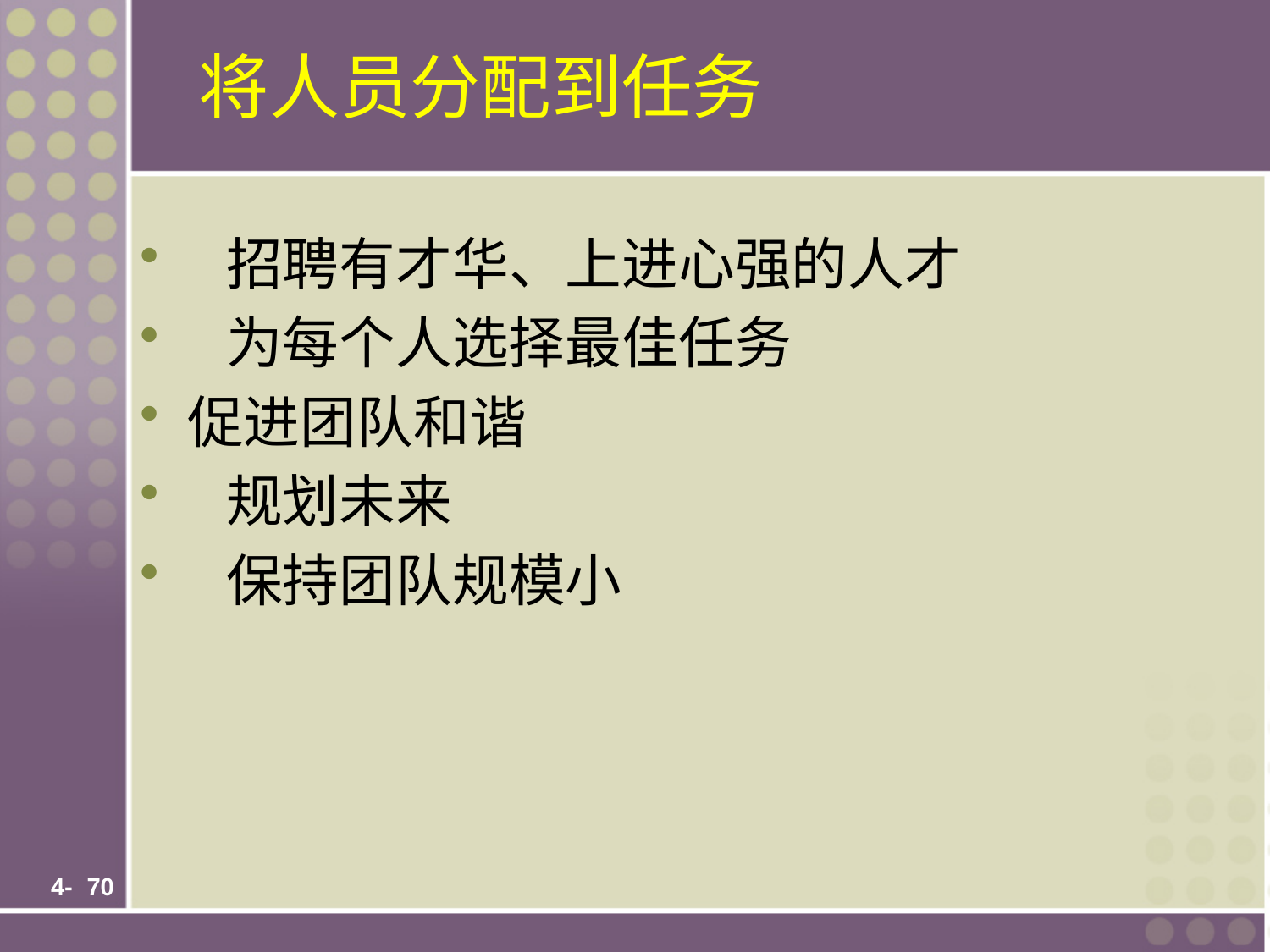

# 将人员分配到任务
  招聘有才华、上进心强的人才
  为每个人选择最佳任务
促进团队和谐
  规划未来
  保持团队规模小
  4-  70